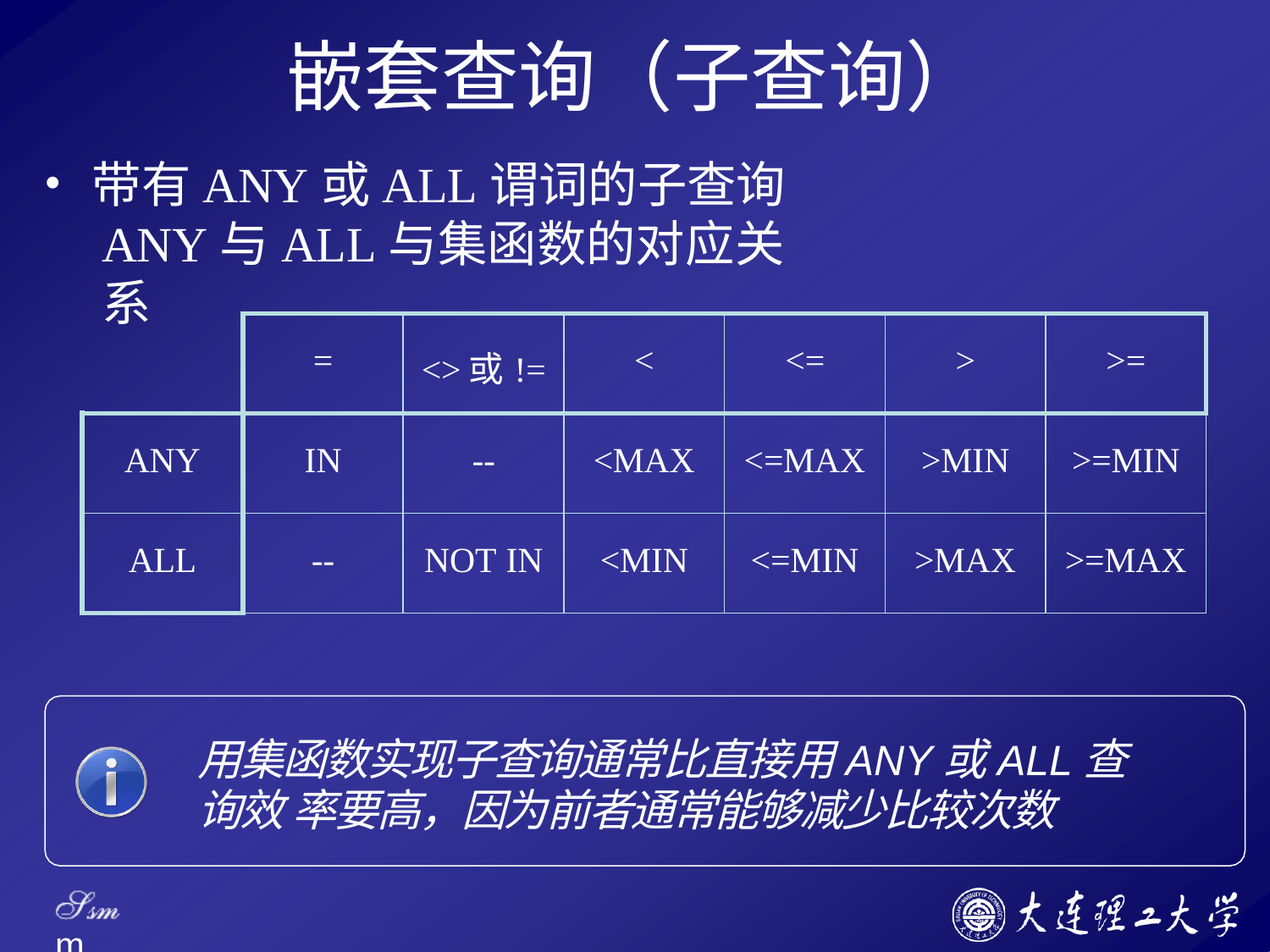

# 嵌套查询（子查询）
带有ANY或ALL谓词的子查询
ANY与ALL与集函数的对应关系
|  | = | <>或!= | < | <= | > | >= |
| --- | --- | --- | --- | --- | --- | --- |
| ANY | IN | -- | <MAX | <=MAX | >MIN | >=MIN |
| ALL | -- | NOT IN | <MIN | <=MIN | >MAX | >=MAX |

用集函数实现子查询通常比直接用ANY或ALL查询效 率要高，因为前者通常能够减少比较次数

Ssm